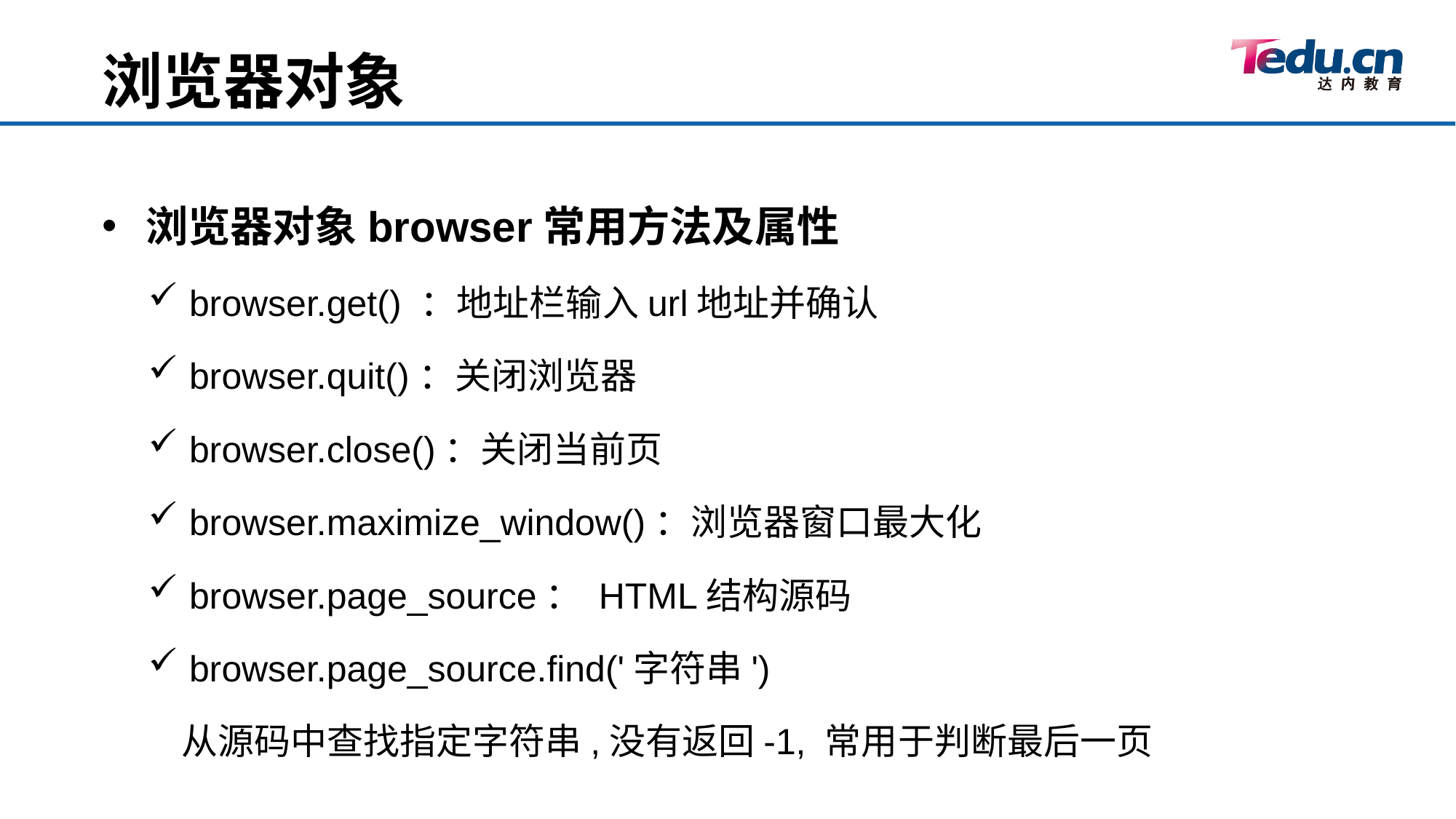

浏览器对象
浏览器对象browser常用方法及属性
browser.get() ：地址栏输入url地址并确认
browser.quit()：关闭浏览器
browser.close()：关闭当前页
browser.maximize_window()：浏览器窗口最大化
browser.page_source： HTML结构源码
browser.page_source.find('字符串')
   从源码中查找指定字符串,没有返回-1, 常用于判断最后一页